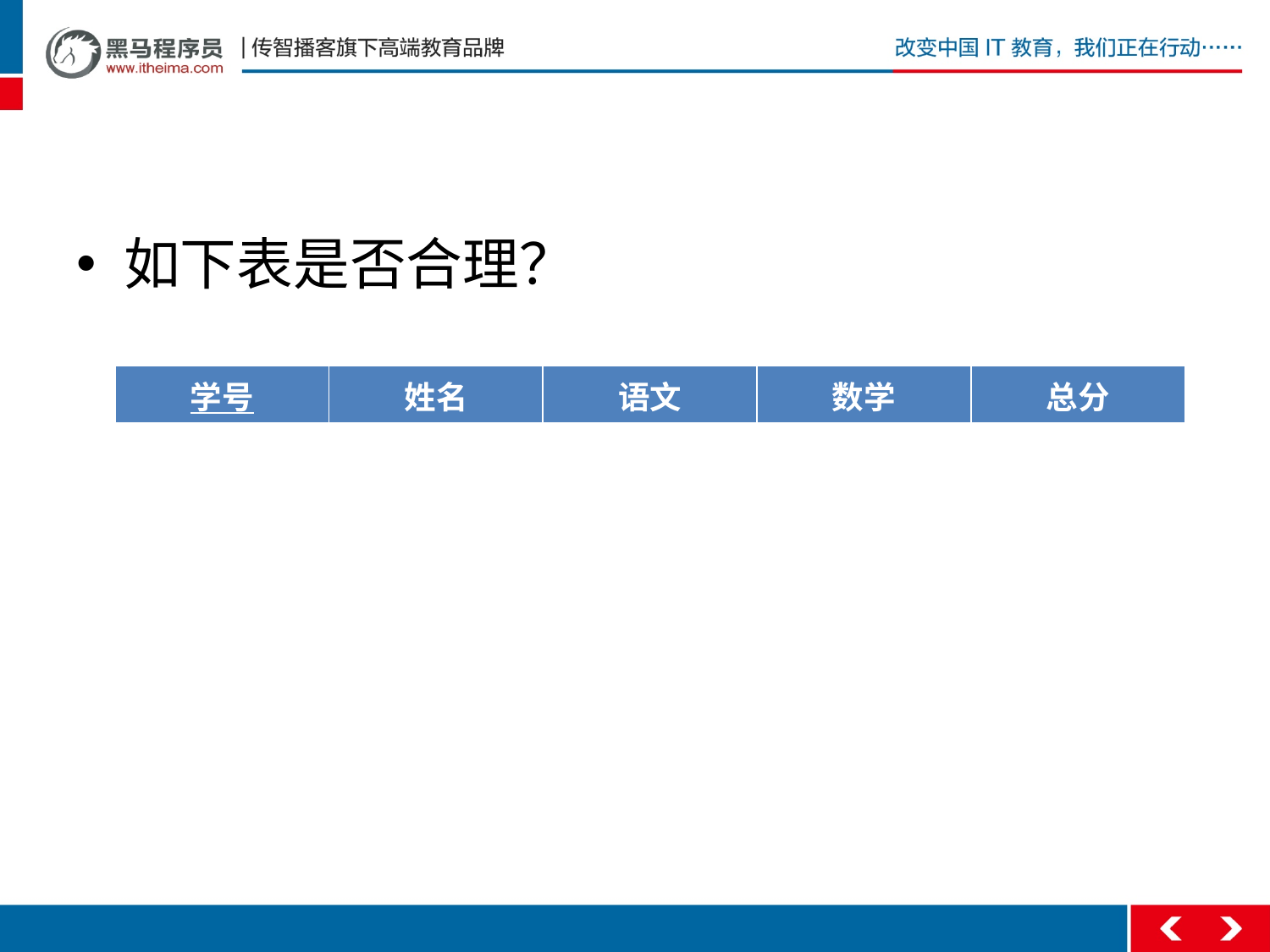

#
如下表是否合理？

| 学号 | 姓名 | 语文 | 数学 | 总分 |
| --- | --- | --- | --- | --- |